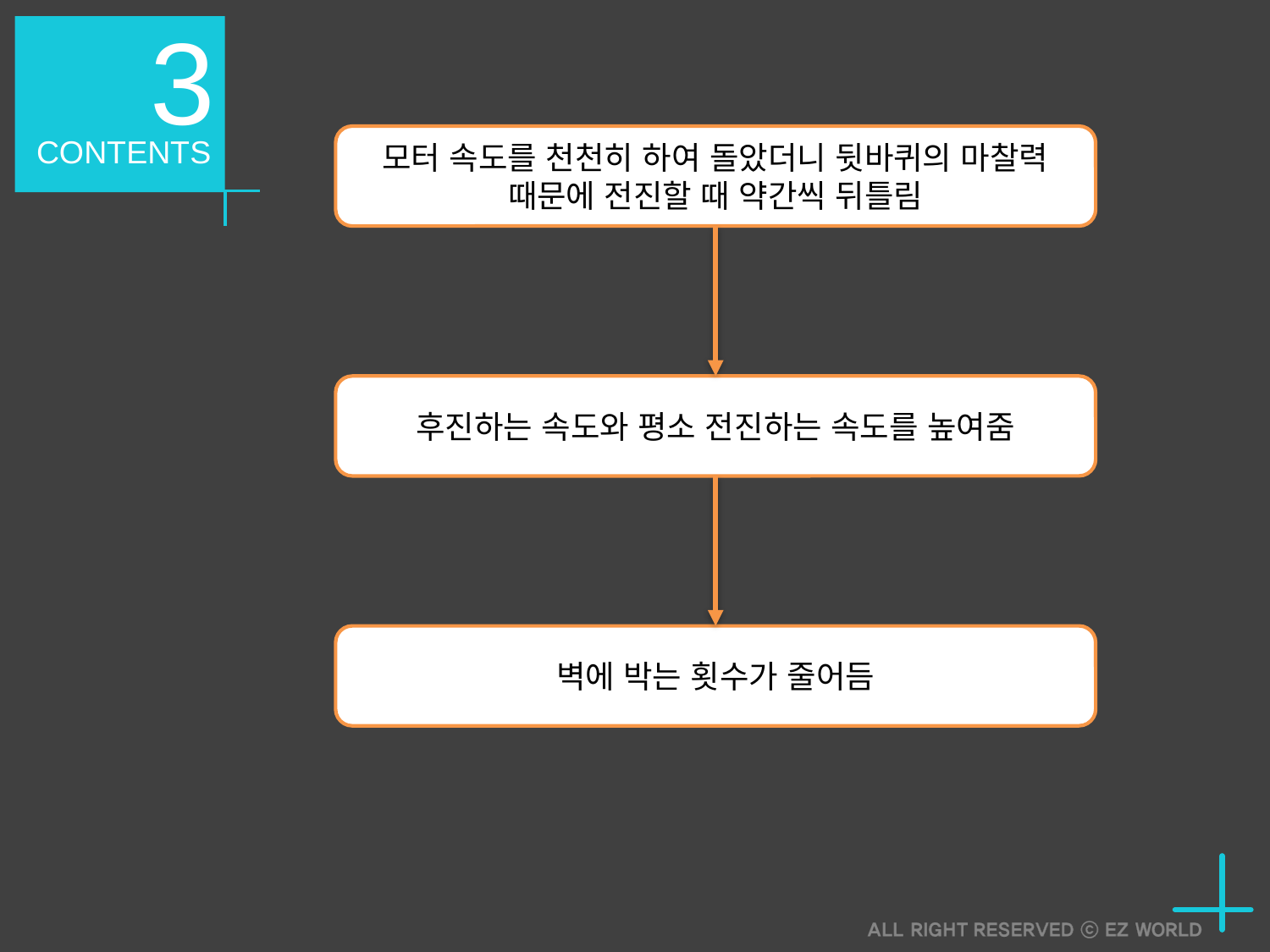

3

CONTENTS
모터 속도를 천천히 하여 돌았더니 뒷바퀴의 마찰력 때문에 전진할 때 약간씩 뒤틀림
후진하는 속도와 평소 전진하는 속도를 높여줌
벽에 박는 횟수가 줄어듬